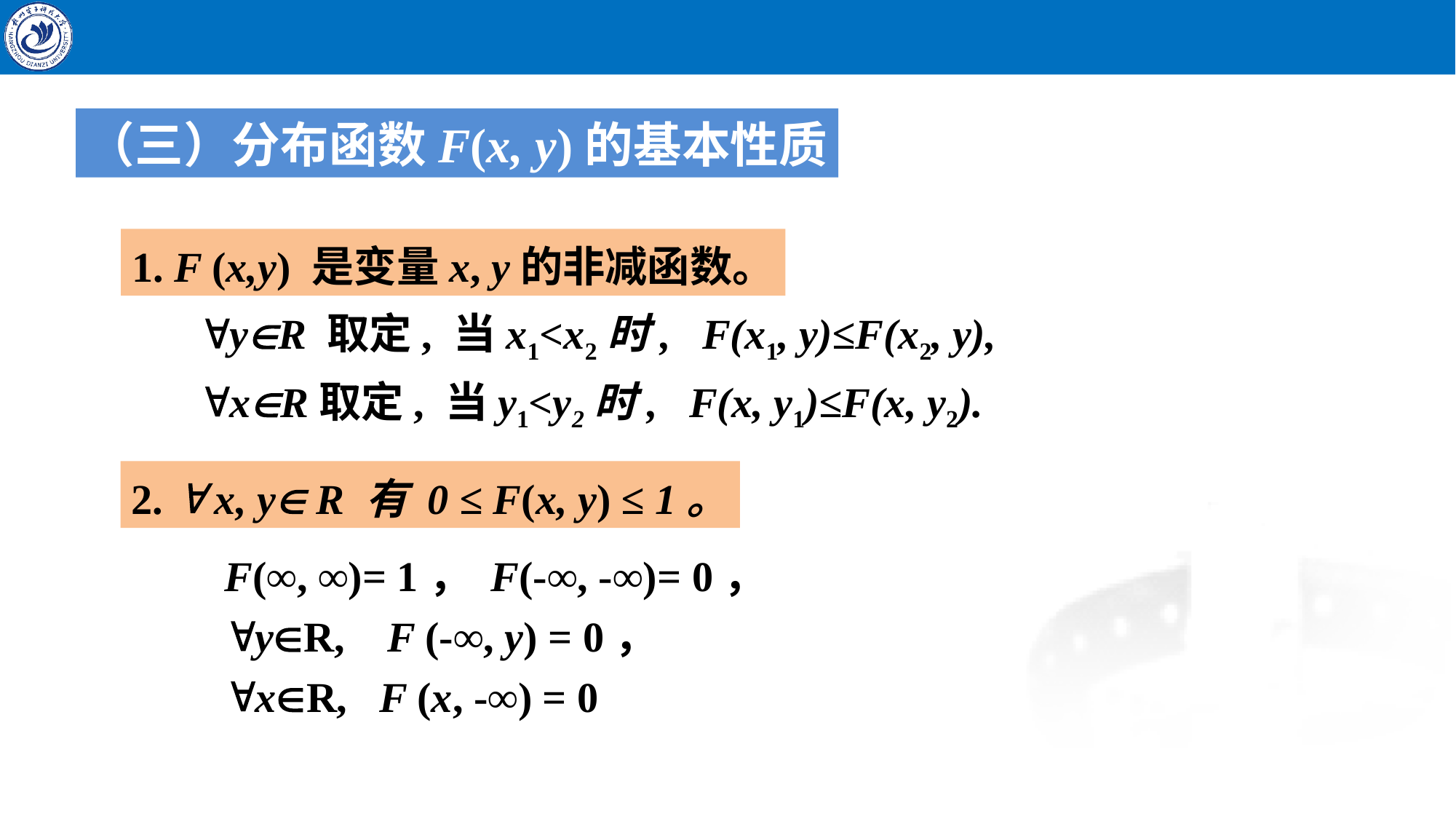

（三）分布函数F(x, y)的基本性质
1. F (x,y) 是变量x, y的非减函数。
 ∀y∈R 取定, 当x1<x2时,   F(x1, y)≤F(x2, y),
 ∀x∈R取定, 当y1<y2时,   F(x, y1)≤F(x, y2).
2. ∀ x, y∈ R 有 0 ≤ F(x, y) ≤ 1。
F(∞, ∞)= 1， F(-∞, -∞)= 0，
∀y∈R,    F (-∞, y) = 0，
∀x∈R,   F (x, -∞) = 0